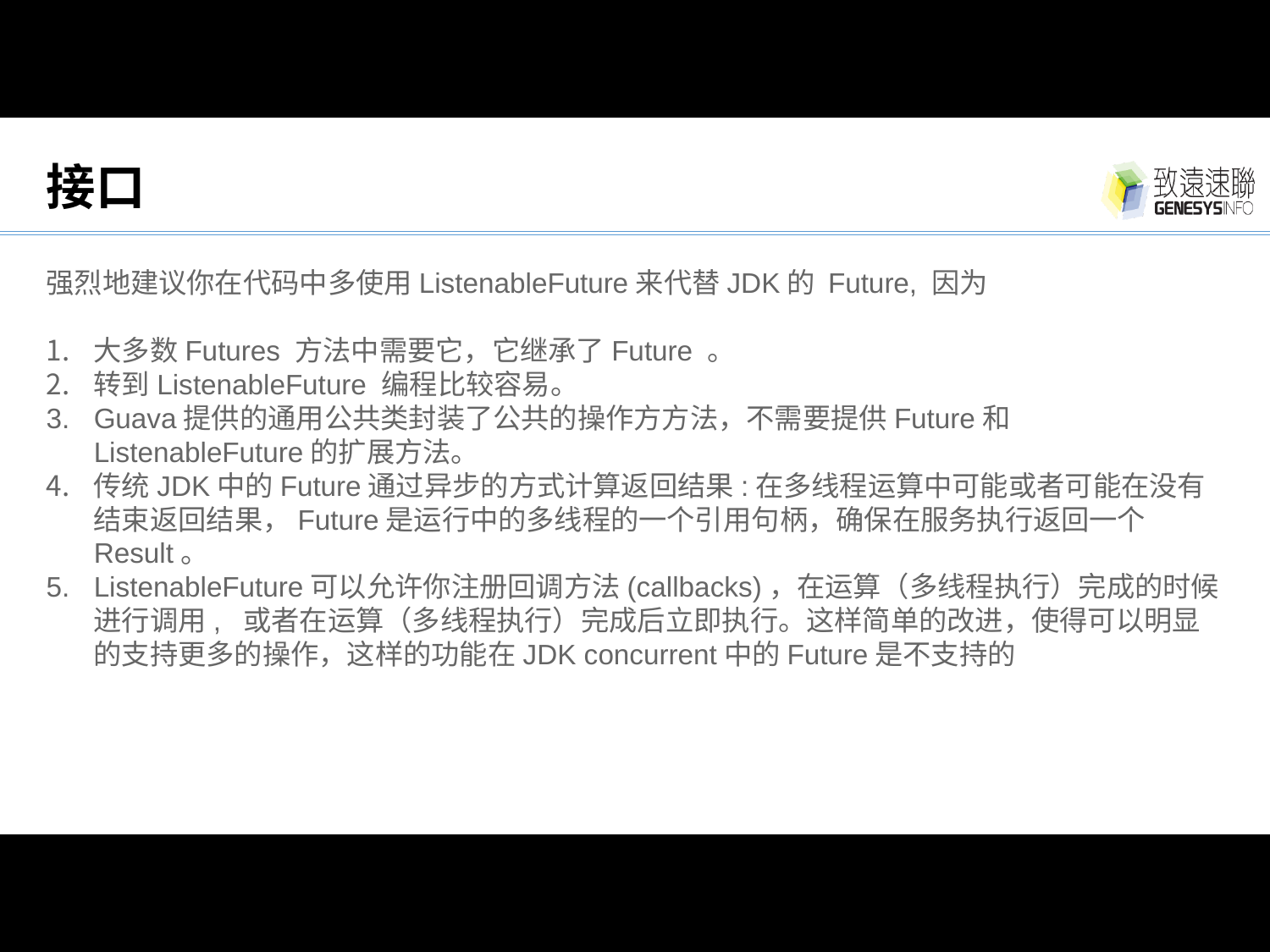

接口
强烈地建议你在代码中多使用ListenableFuture来代替JDK的 Future, 因为

大多数Futures 方法中需要它，它继承了Future 。
转到ListenableFuture 编程比较容易。
Guava提供的通用公共类封装了公共的操作方方法，不需要提供Future和ListenableFuture的扩展方法。
传统JDK中的Future通过异步的方式计算返回结果:在多线程运算中可能或者可能在没有结束返回结果，Future是运行中的多线程的一个引用句柄，确保在服务执行返回一个Result。
ListenableFuture可以允许你注册回调方法(callbacks)，在运算（多线程执行）完成的时候进行调用,  或者在运算（多线程执行）完成后立即执行。这样简单的改进，使得可以明显的支持更多的操作，这样的功能在JDK concurrent中的Future是不支持的